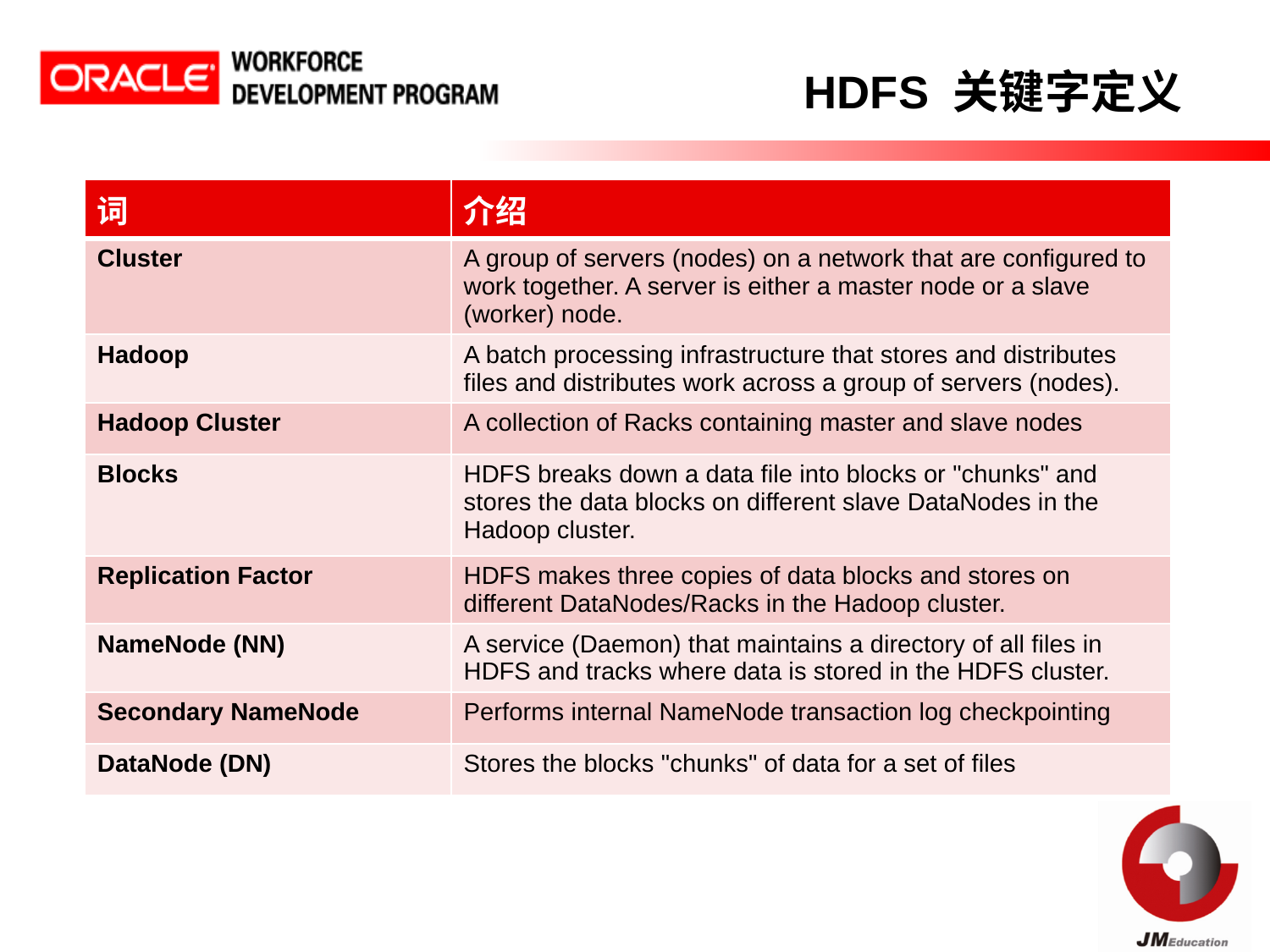

# HDFS 关键字定义
| 词 | 介绍 |
| --- | --- |
| Cluster | A group of servers (nodes) on a network that are configured to work together. A server is either a master node or a slave (worker) node. |
| Hadoop | A batch processing infrastructure that stores and distributes files and distributes work across a group of servers (nodes). |
| Hadoop Cluster | A collection of Racks containing master and slave nodes |
| Blocks | HDFS breaks down a data file into blocks or "chunks" and stores the data blocks on different slave DataNodes in the Hadoop cluster. |
| Replication Factor | HDFS makes three copies of data blocks and stores on different DataNodes/Racks in the Hadoop cluster. |
| NameNode (NN) | A service (Daemon) that maintains a directory of all files in HDFS and tracks where data is stored in the HDFS cluster. |
| Secondary NameNode | Performs internal NameNode transaction log checkpointing |
| DataNode (DN) | Stores the blocks "chunks" of data for a set of files |